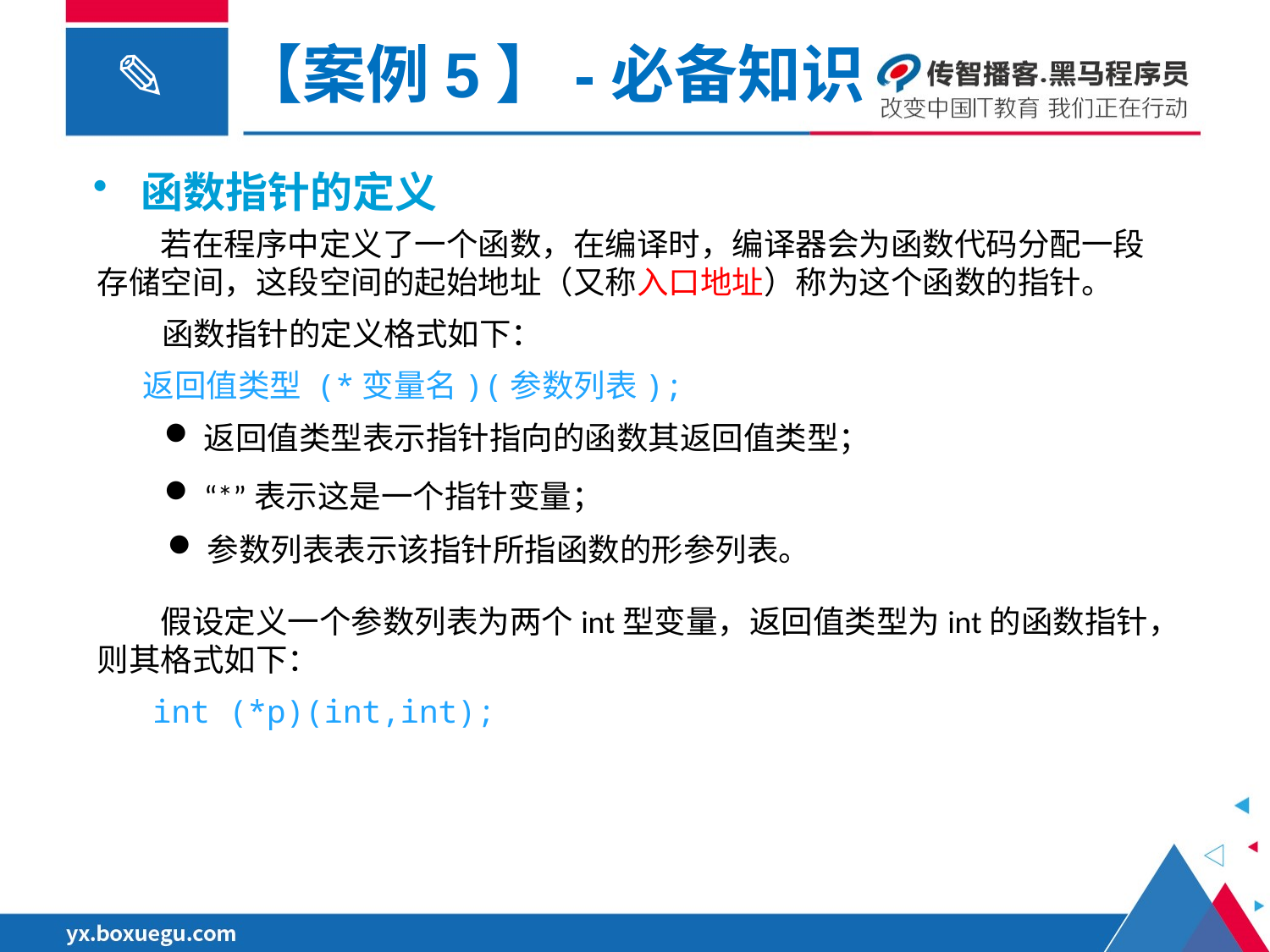

【案例5】-必备知识
函数指针的定义
若在程序中定义了一个函数，在编译时，编译器会为函数代码分配一段存储空间，这段空间的起始地址（又称入口地址）称为这个函数的指针。
函数指针的定义格式如下：
返回值类型 (*变量名)(参数列表);
返回值类型表示指针指向的函数其返回值类型；
“*”表示这是一个指针变量；
参数列表表示该指针所指函数的形参列表。
假设定义一个参数列表为两个int型变量，返回值类型为int的函数指针，则其格式如下：
int (*p)(int,int);